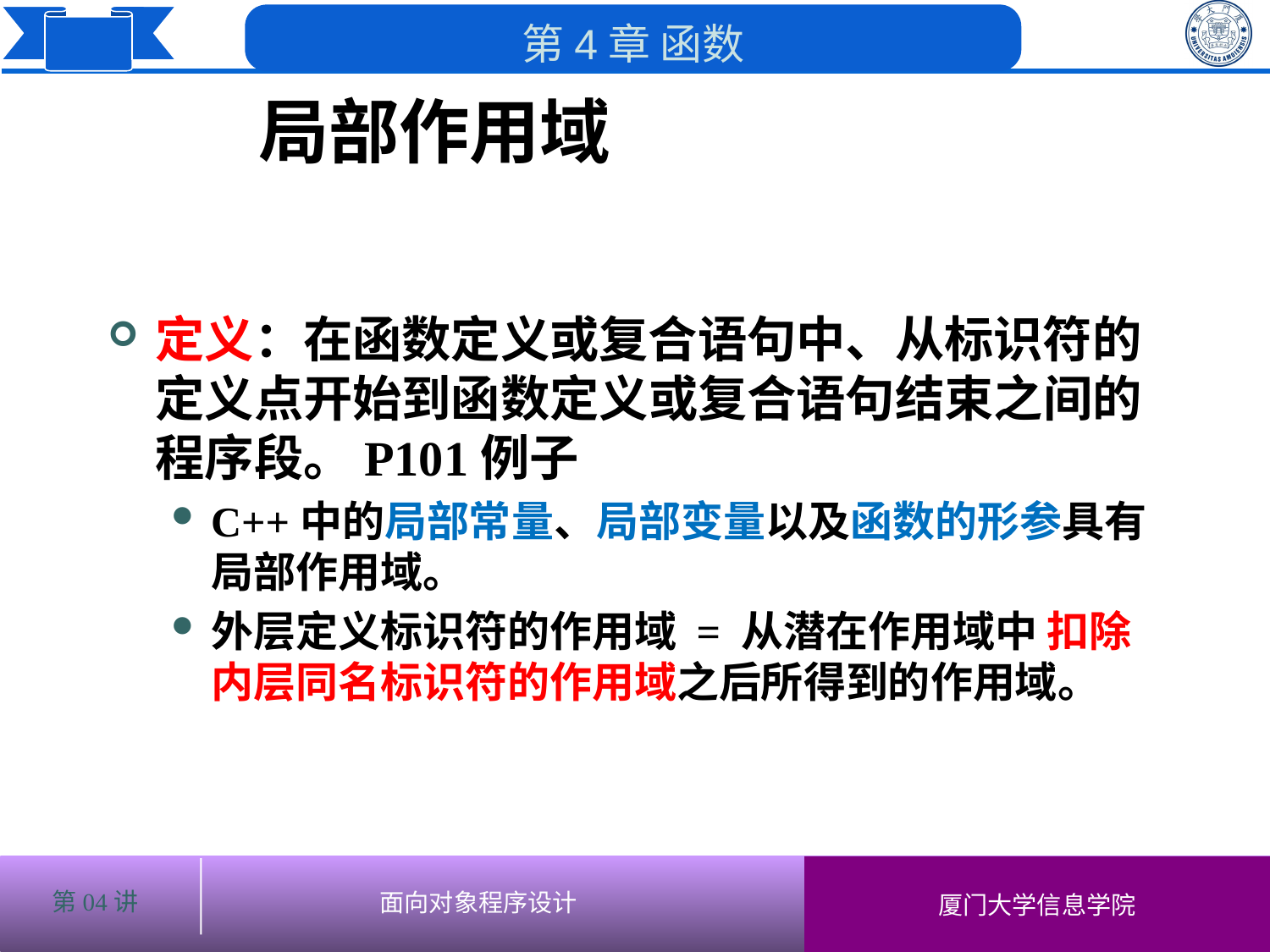

局部作用域
定义：在函数定义或复合语句中、从标识符的定义点开始到函数定义或复合语句结束之间的程序段。P101例子
C++中的局部常量、局部变量以及函数的形参具有局部作用域。
外层定义标识符的作用域 = 从潜在作用域中 扣除内层同名标识符的作用域之后所得到的作用域。
20